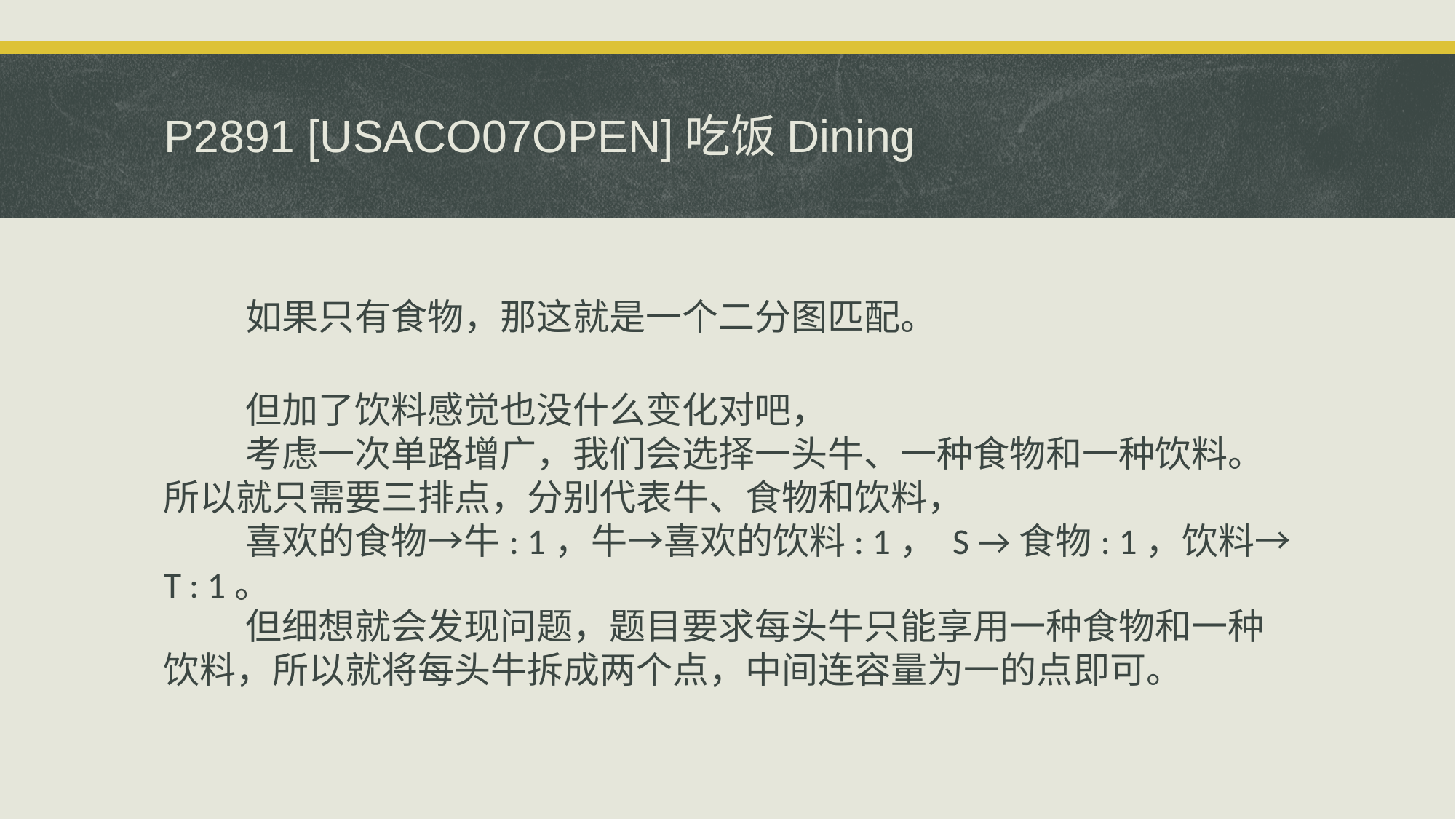

# P2891 [USACO07OPEN]吃饭Dining
         如果只有食物，那这就是一个二分图匹配。
         但加了饮料感觉也没什么变化对吧，
         考虑一次单路增广，我们会选择一头牛、一种食物和一种饮料。
所以就只需要三排点，分别代表牛、食物和饮料，
         喜欢的食物→牛: 1，牛→喜欢的饮料: 1， S →食物: 1，饮料→ T : 1。

         但细想就会发现问题，题目要求每头牛只能享用一种食物和一种饮料，所以就将每头牛拆成两个点，中间连容量为一的点即可。